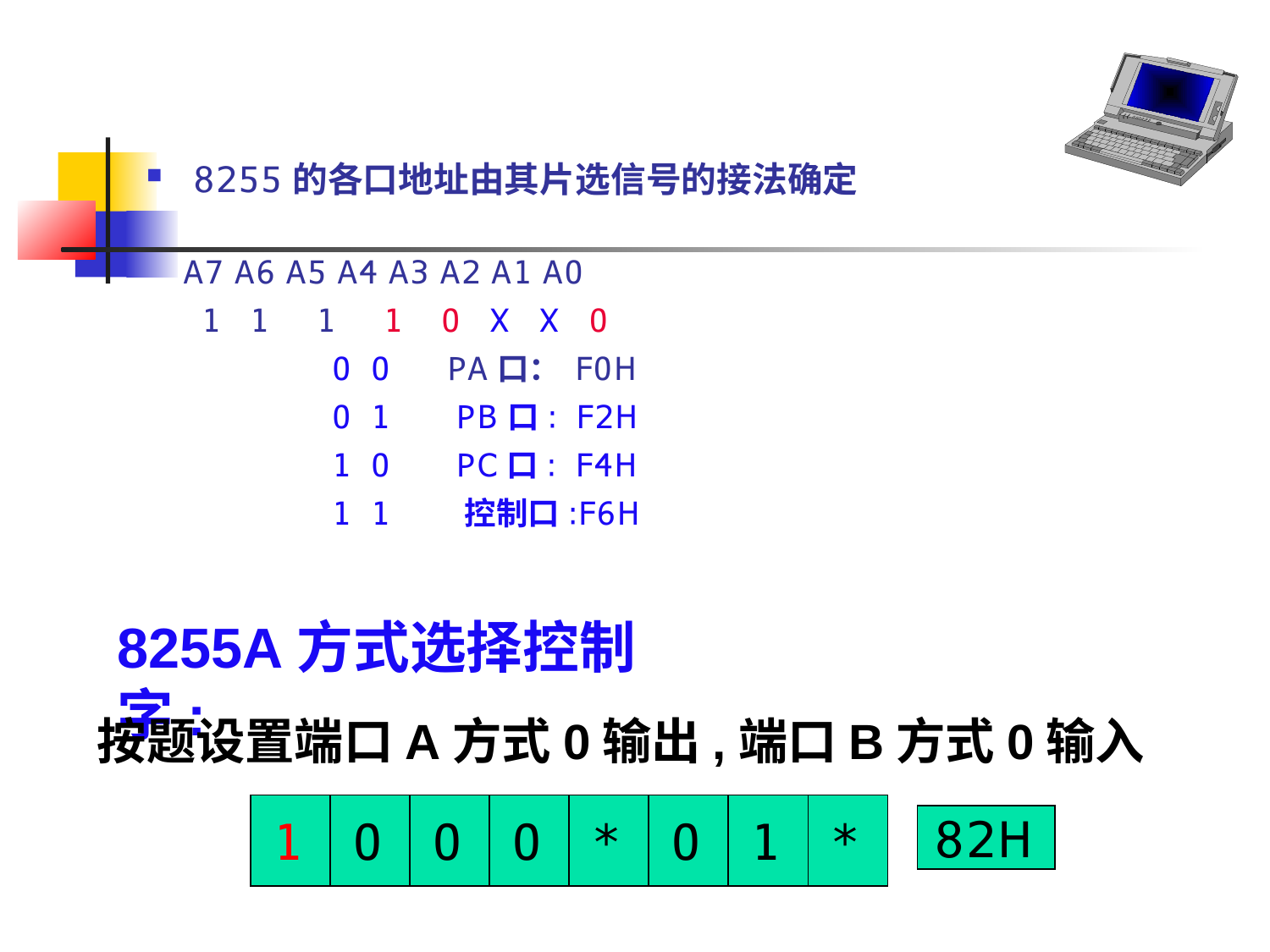

#
8255的各口地址由其片选信号的接法确定

    A7 A6 A5 A4 A3 A2 A1 A0
      1   1     1     1    0   X   X   0
                    0  0      PA口： F0H
                    0  1       PB口:  F2H
                    1  0       PC口:  F4H
                    1  1       控制口:F6H
8255A方式选择控制字:
按题设置端口A方式0输出,端口B方式0输入
1
0
0
0
*
0
1
*
82H